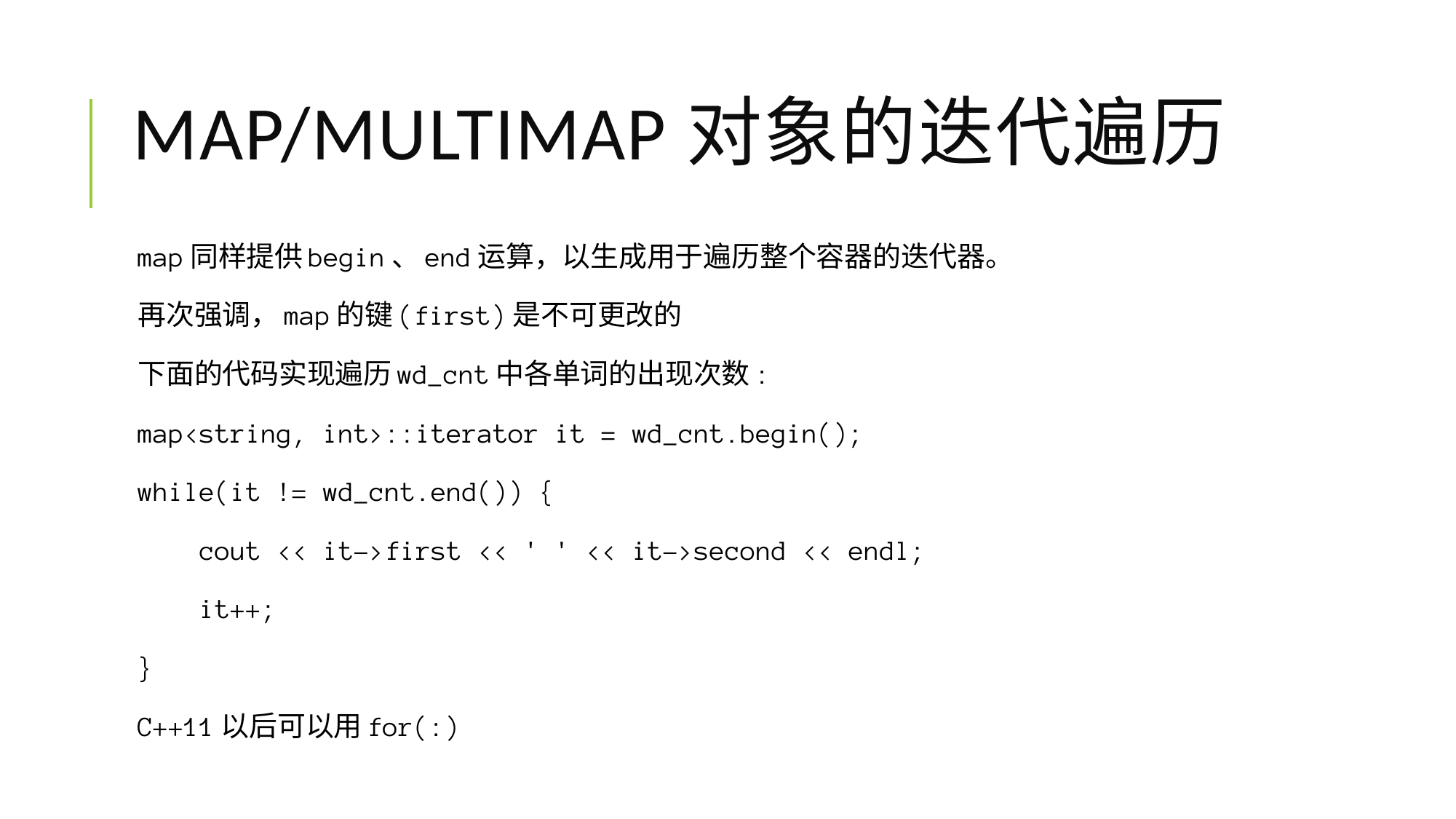

# map/multimap对象的迭代遍历
map同样提供begin、end运算，以生成用于遍历整个容器的迭代器。
再次强调，map的键(first)是不可更改的
下面的代码实现遍历wd_cnt中各单词的出现次数:
map<string, int>::iterator it = wd_cnt.begin();
while(it != wd_cnt.end()) {
    cout << it->first << ' ' << it->second << endl;
    it++;
}
C++11以后可以用for(:)